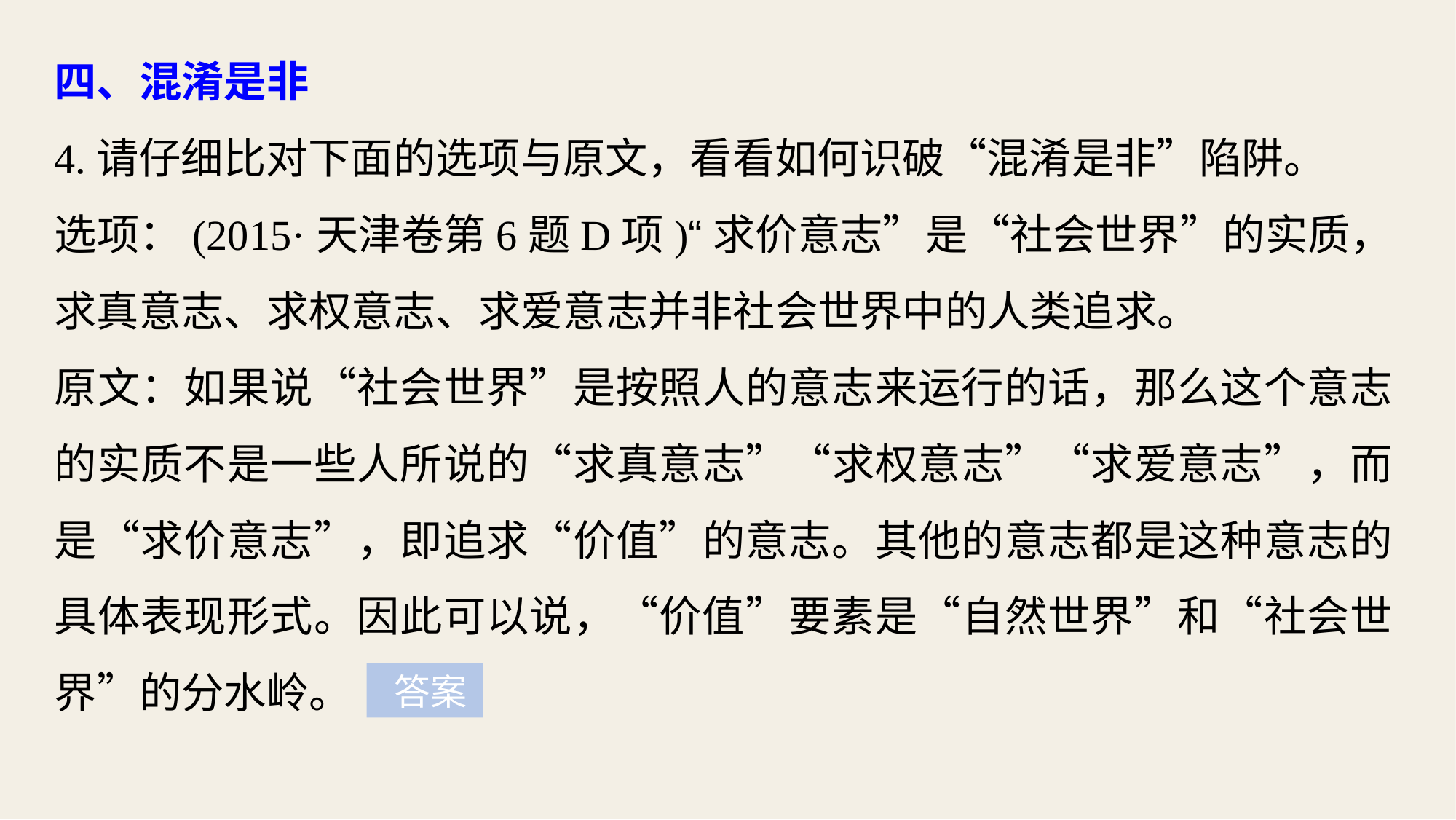

四、混淆是非
4.请仔细比对下面的选项与原文，看看如何识破“混淆是非”陷阱。
选项：(2015·天津卷第6题D项)“求价意志”是“社会世界”的实质，求真意志、求权意志、求爱意志并非社会世界中的人类追求。
原文：如果说“社会世界”是按照人的意志来运行的话，那么这个意志的实质不是一些人所说的“求真意志”“求权意志”“求爱意志”，而是“求价意志”，即追求“价值”的意志。其他的意志都是这种意志的具体表现形式。因此可以说，“价值”要素是“自然世界”和“社会世界”的分水岭。
 答案